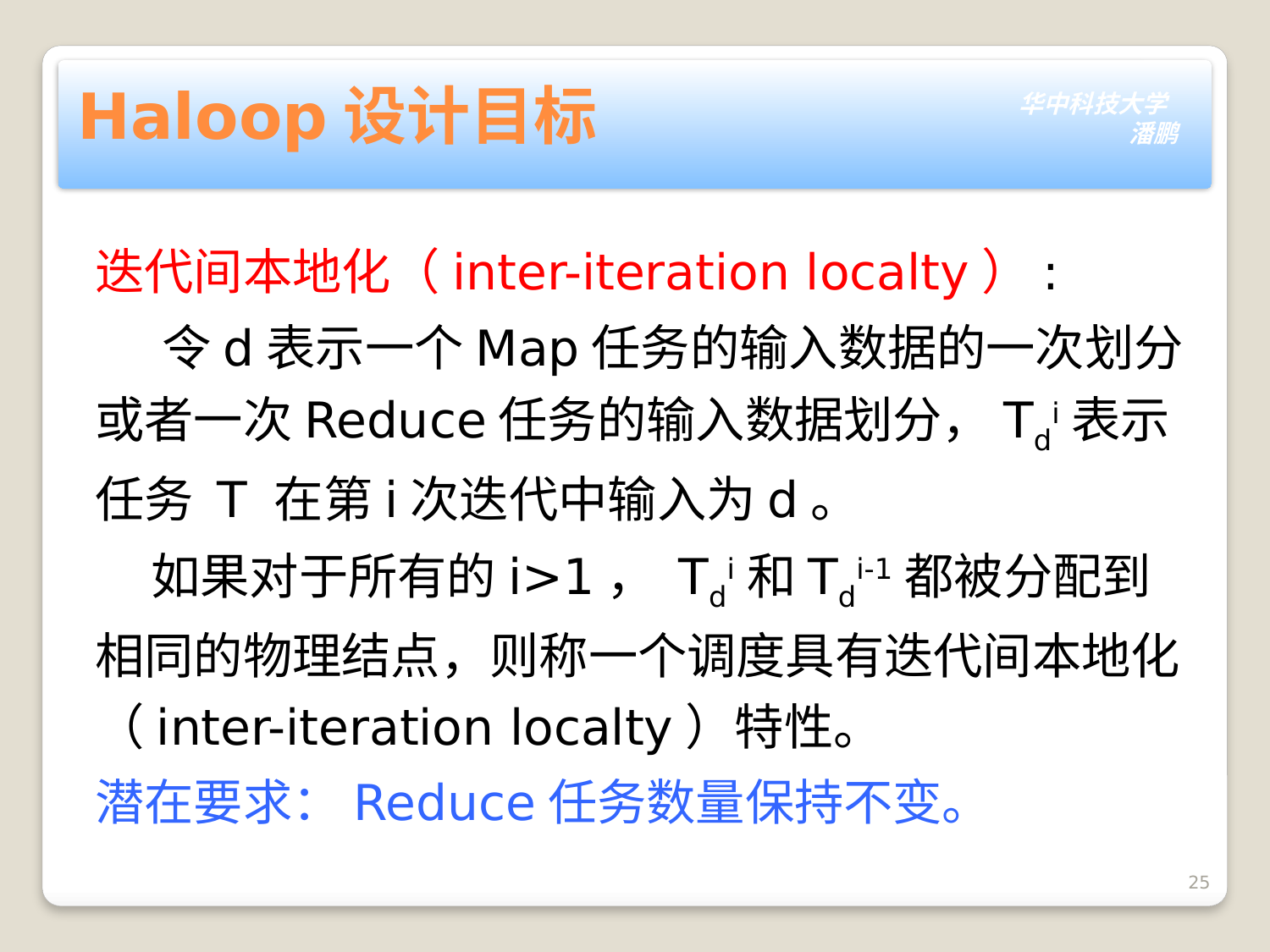

# Haloop设计目标
迭代间本地化（inter-iteration localty）:
     令d表示一个Map任务的输入数据的一次划分或者一次Reduce任务的输入数据划分，Tdi表示任务 T 在第i次迭代中输入为d。
    如果对于所有的i>1， Tdi和Tdi-1都被分配到相同的物理结点，则称一个调度具有迭代间本地化（inter-iteration localty）特性。
潜在要求：Reduce任务数量保持不变。
25